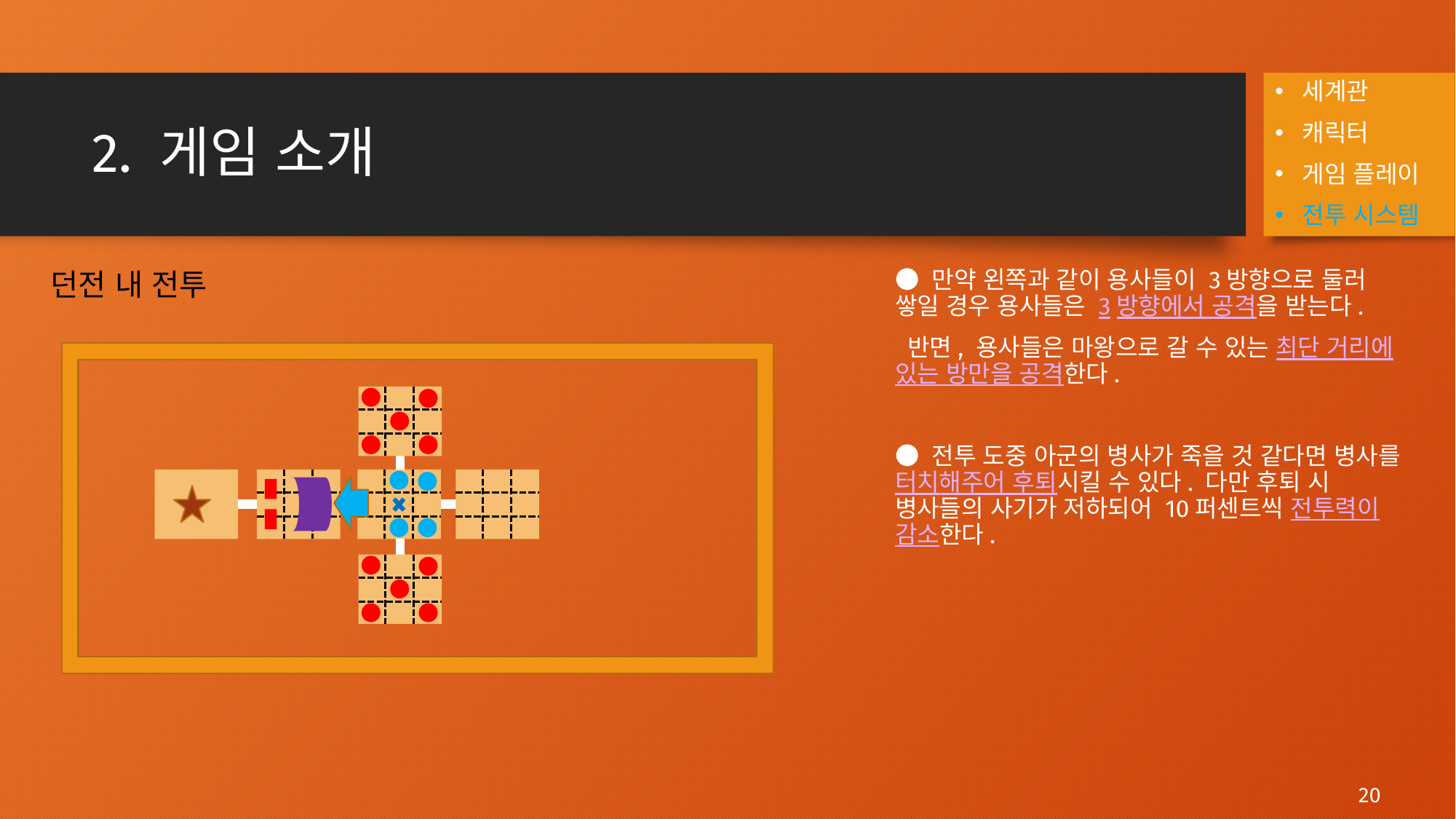

세계관
캐릭터
게임 플레이
전투 시스템
# 2. 게임 소개
● 만약 왼쪽과 같이 용사들이 3방향으로 둘러 쌓일 경우 용사들은 3방향에서 공격을 받는다.
 반면, 용사들은 마왕으로 갈 수 있는 최단 거리에 있는 방만을 공격한다.

● 전투 도중 아군의 병사가 죽을 것 같다면 병사를 터치해주어 후퇴시킬 수 있다. 다만 후퇴 시 병사들의 사기가 저하되어 10퍼센트씩 전투력이 감소한다.
던전 내 전투

20